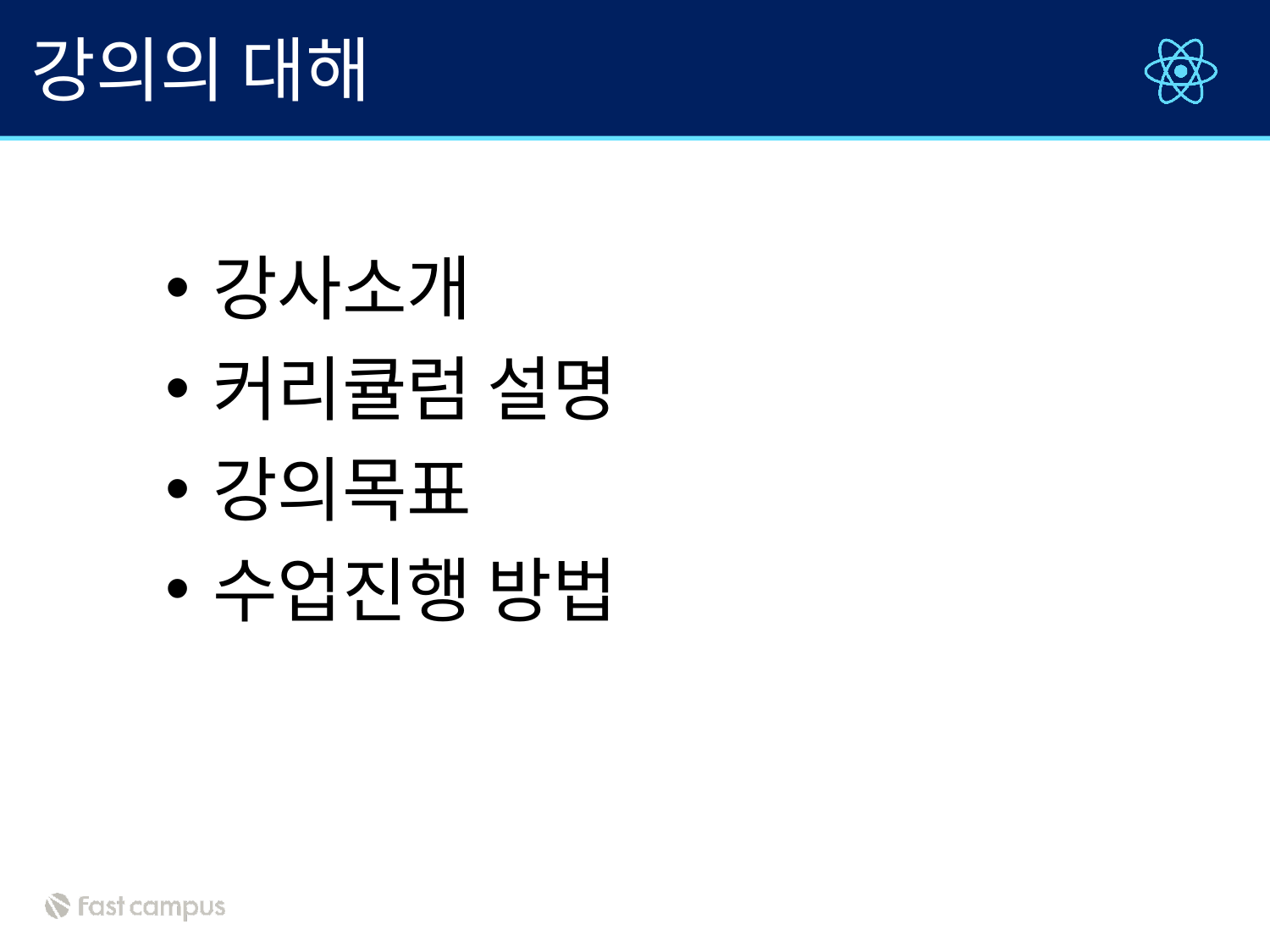

# 강의의 대해
강사소개
커리큘럼 설명
강의목표
수업진행 방법